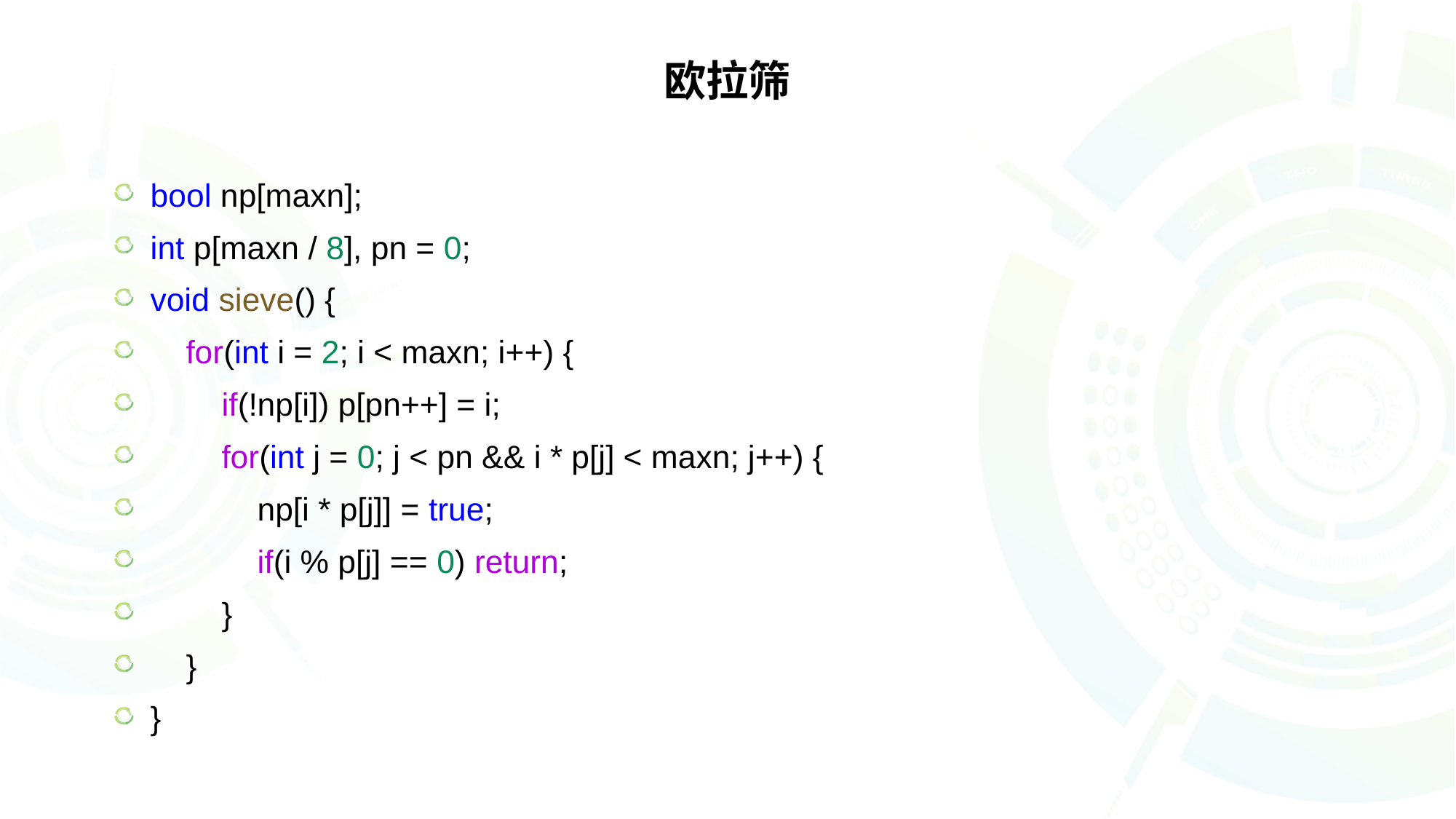

# 欧拉筛
bool np[maxn];
int p[maxn / 8], pn = 0;
void sieve() {
    for(int i = 2; i < maxn; i++) {
        if(!np[i]) p[pn++] = i;
        for(int j = 0; j < pn && i * p[j] < maxn; j++) {
            np[i * p[j]] = true;
            if(i % p[j] == 0) return;
        }
    }
}